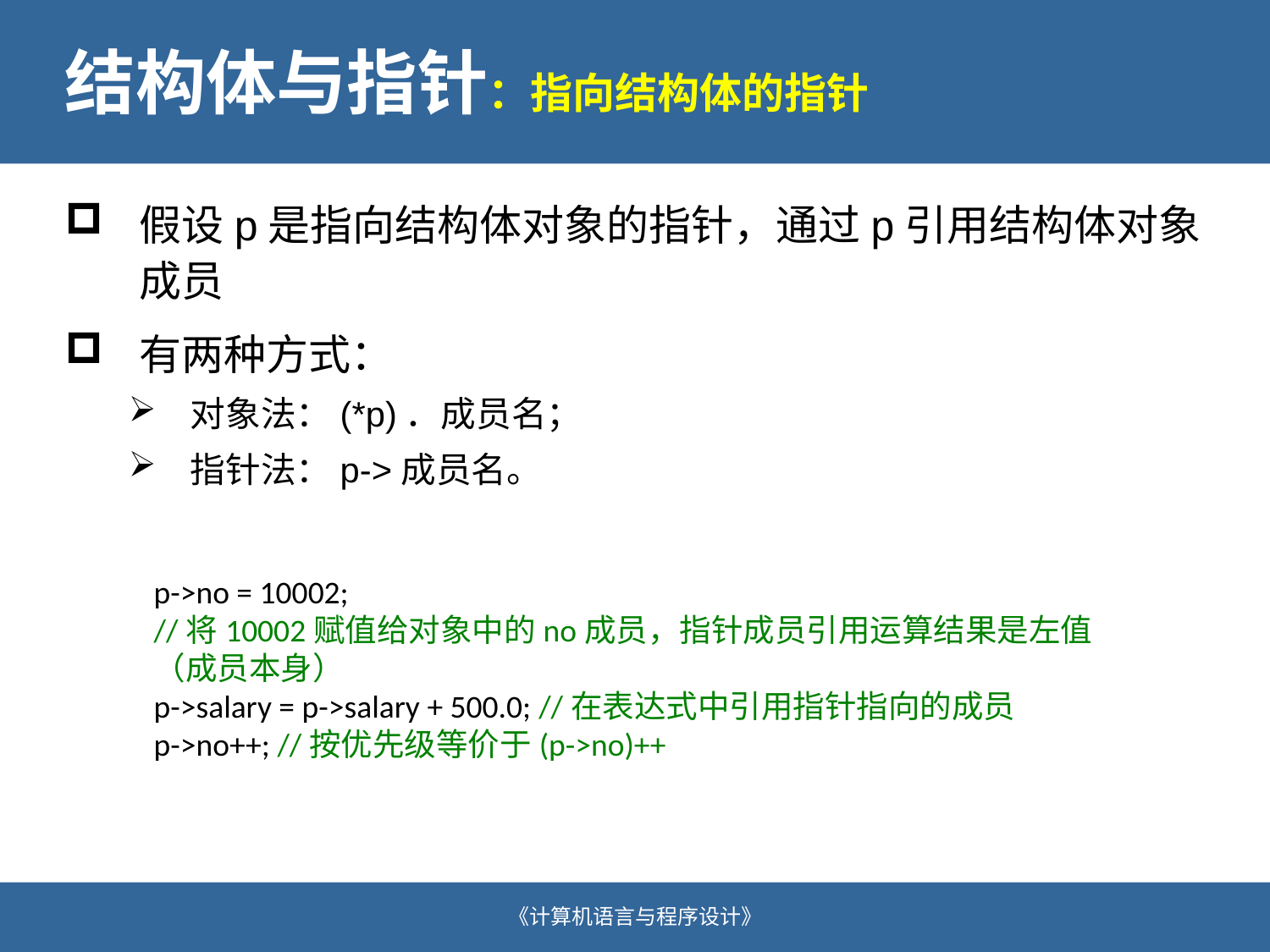

# 结构体与指针：指向结构体的指针
假设p是指向结构体对象的指针，通过p引用结构体对象成员
有两种方式：
对象法：(*p)．成员名；
指针法：p->成员名。
p->no = 10002;
//将10002赋值给对象中的no成员，指针成员引用运算结果是左值（成员本身）
p->salary = p->salary + 500.0; //在表达式中引用指针指向的成员
p->no++; //按优先级等价于(p->no)++

《计算机语言与程序设计》
24